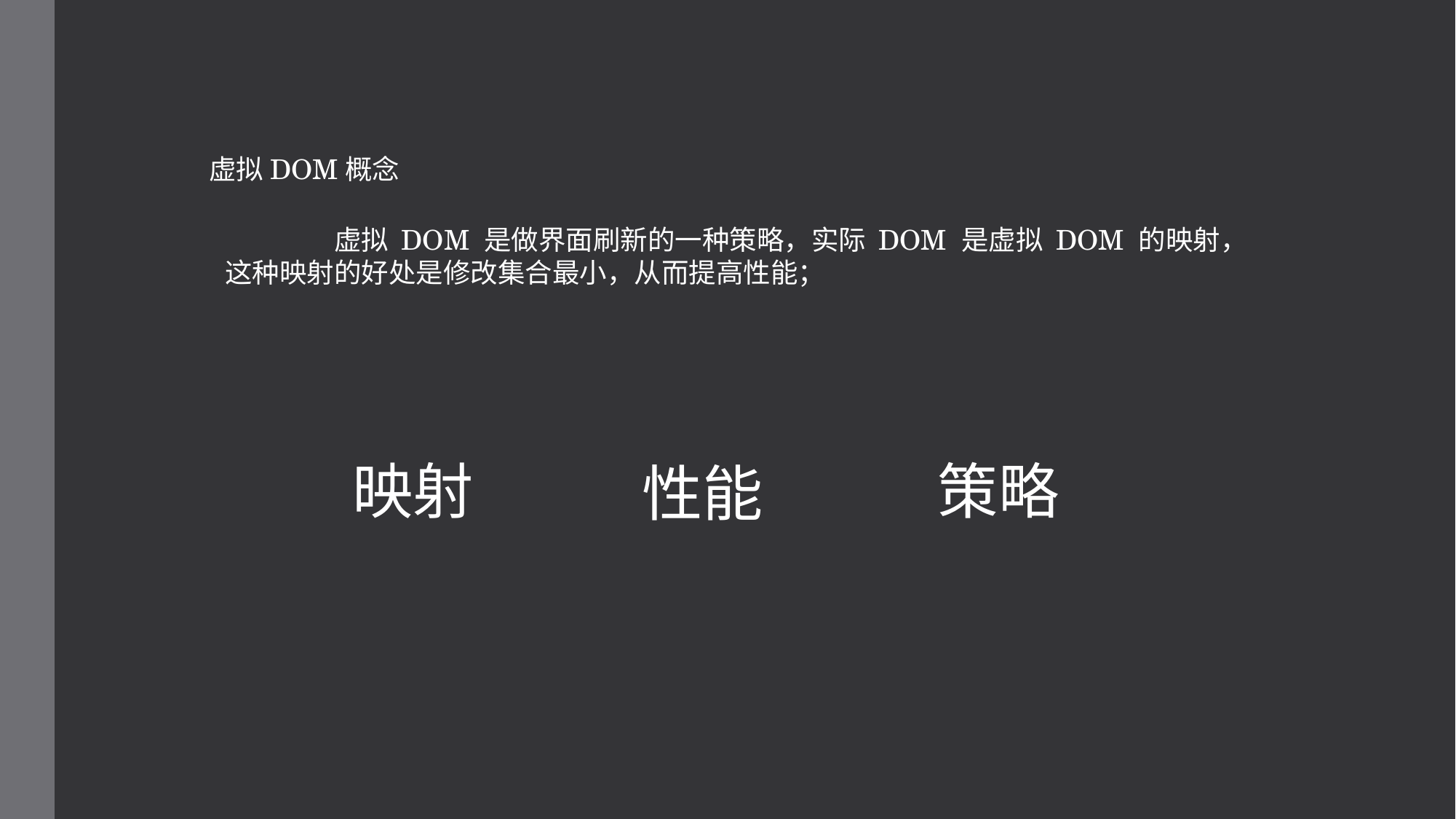

虚拟DOM概念
	虚拟 DOM 是做界面刷新的一种策略，实际 DOM 是虚拟 DOM 的映射，
这种映射的好处是修改集合最小，从而提高性能；
映射
策略
性能